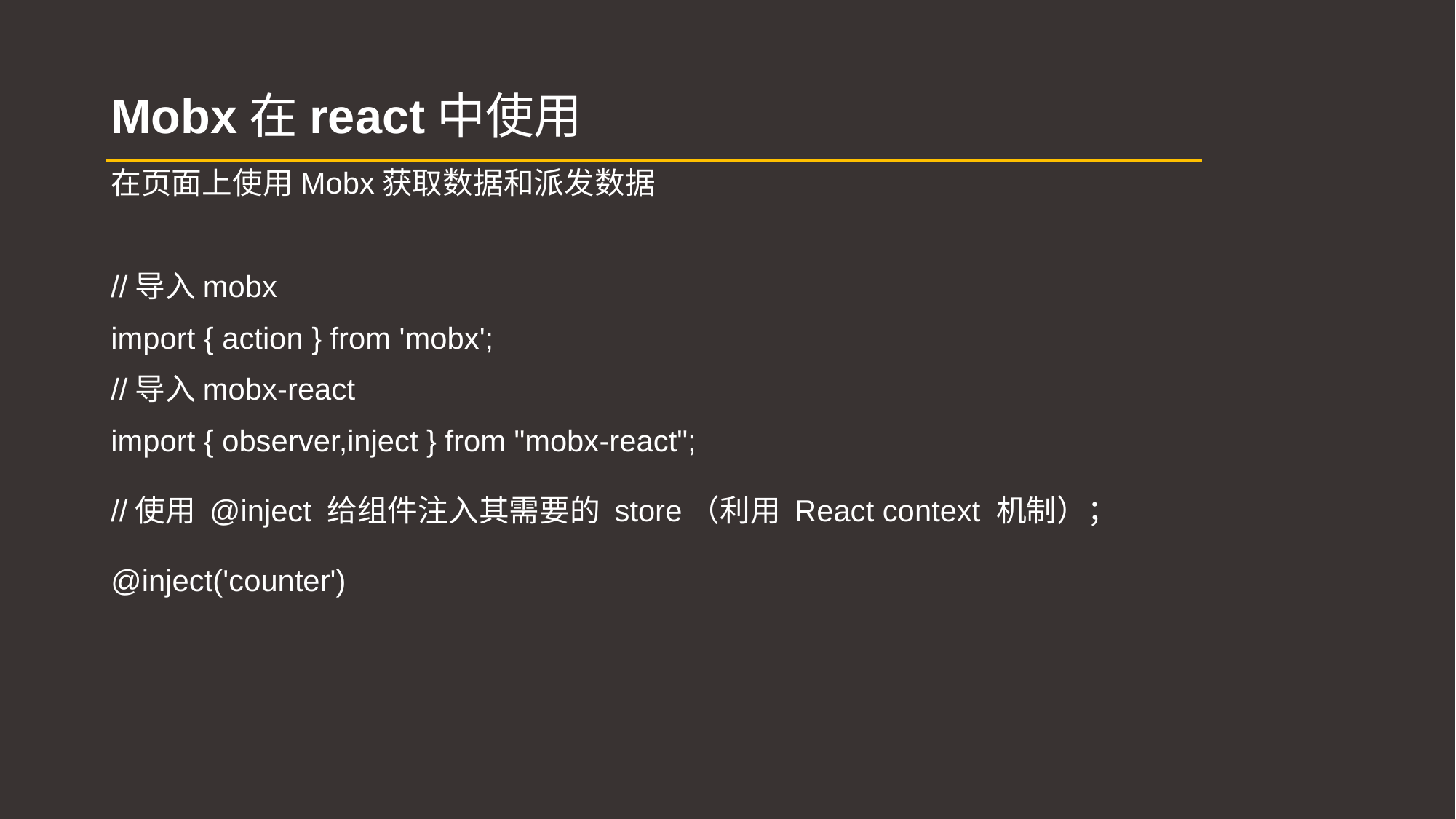

# Mobx在react中使用
在页面上使用Mobx获取数据和派发数据

//导入mobx
import { action } from 'mobx';
//导入mobx-react
import { observer,inject } from "mobx-react";
//使用 @inject 给组件注入其需要的 store（利用 React context 机制）；
@inject('counter')